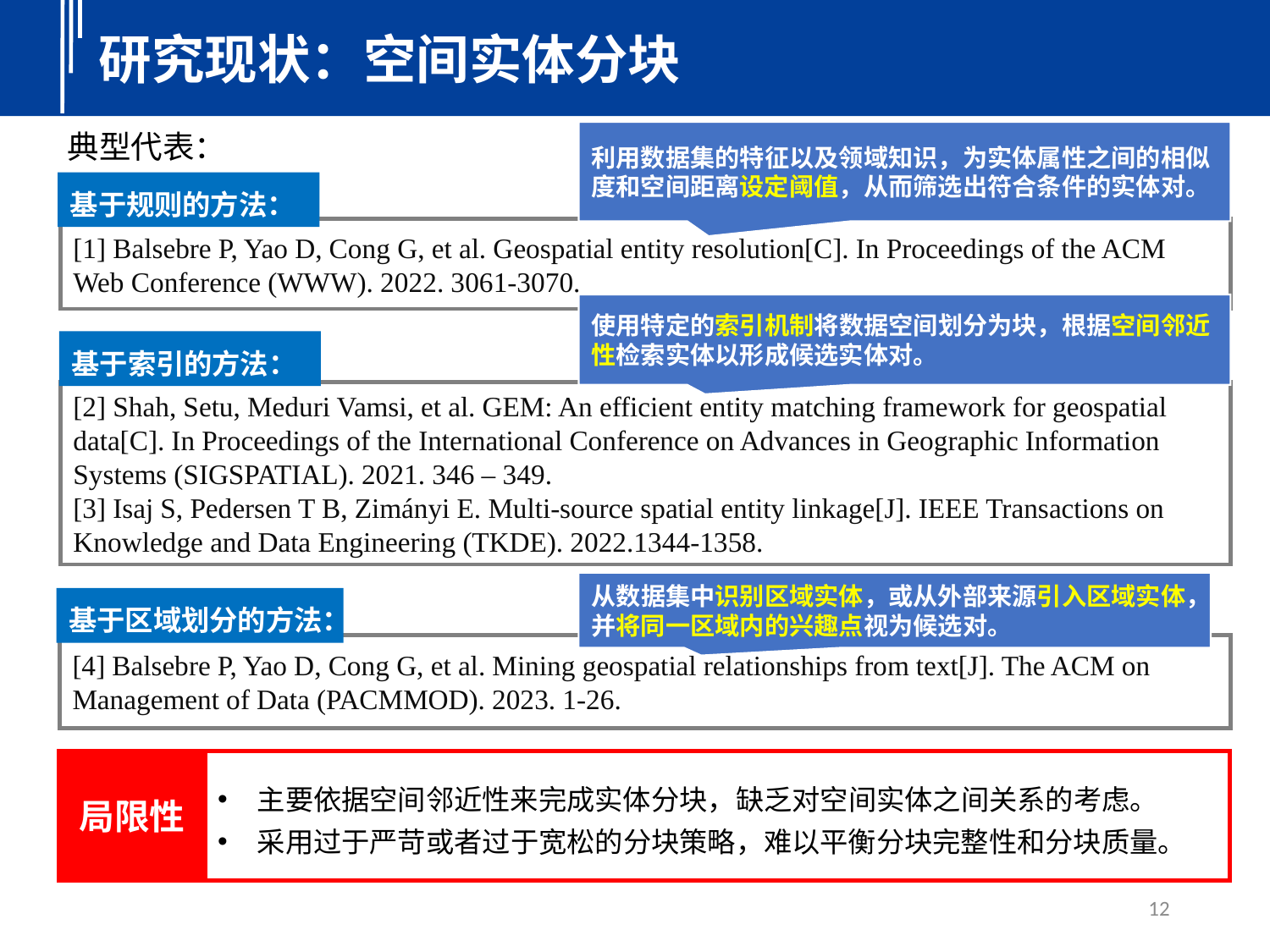

研究现状：空间实体分块
典型代表：
利用数据集的特征以及领域知识，为实体属性之间的相似度和空间距离设定阈值，从而筛选出符合条件的实体对。
基于规则的方法：
[1] Balsebre P, Yao D, Cong G, et al. Geospatial entity resolution[C]. In Proceedings of the ACM Web Conference (WWW). 2022. 3061-3070.
使用特定的索引机制将数据空间划分为块，根据空间邻近性检索实体以形成候选实体对。
基于索引的方法：
[2] Shah, Setu, Meduri Vamsi, et al. GEM: An efficient entity matching framework for geospatial data[C]. In Proceedings of the International Conference on Advances in Geographic Information Systems (SIGSPATIAL). 2021. 346 – 349.
[3] Isaj S, Pedersen T B, Zimányi E. Multi-source spatial entity linkage[J]. IEEE Transactions on Knowledge and Data Engineering (TKDE). 2022.1344-1358.
从数据集中识别区域实体，或从外部来源引入区域实体，并将同一区域内的兴趣点视为候选对。
基于区域划分的方法：
[4] Balsebre P, Yao D, Cong G, et al. Mining geospatial relationships from text[J]. The ACM on Management of Data (PACMMOD). 2023. 1-26.
局限性
主要依据空间邻近性来完成实体分块，缺乏对空间实体之间关系的考虑。
采用过于严苛或者过于宽松的分块策略，难以平衡分块完整性和分块质量。
12